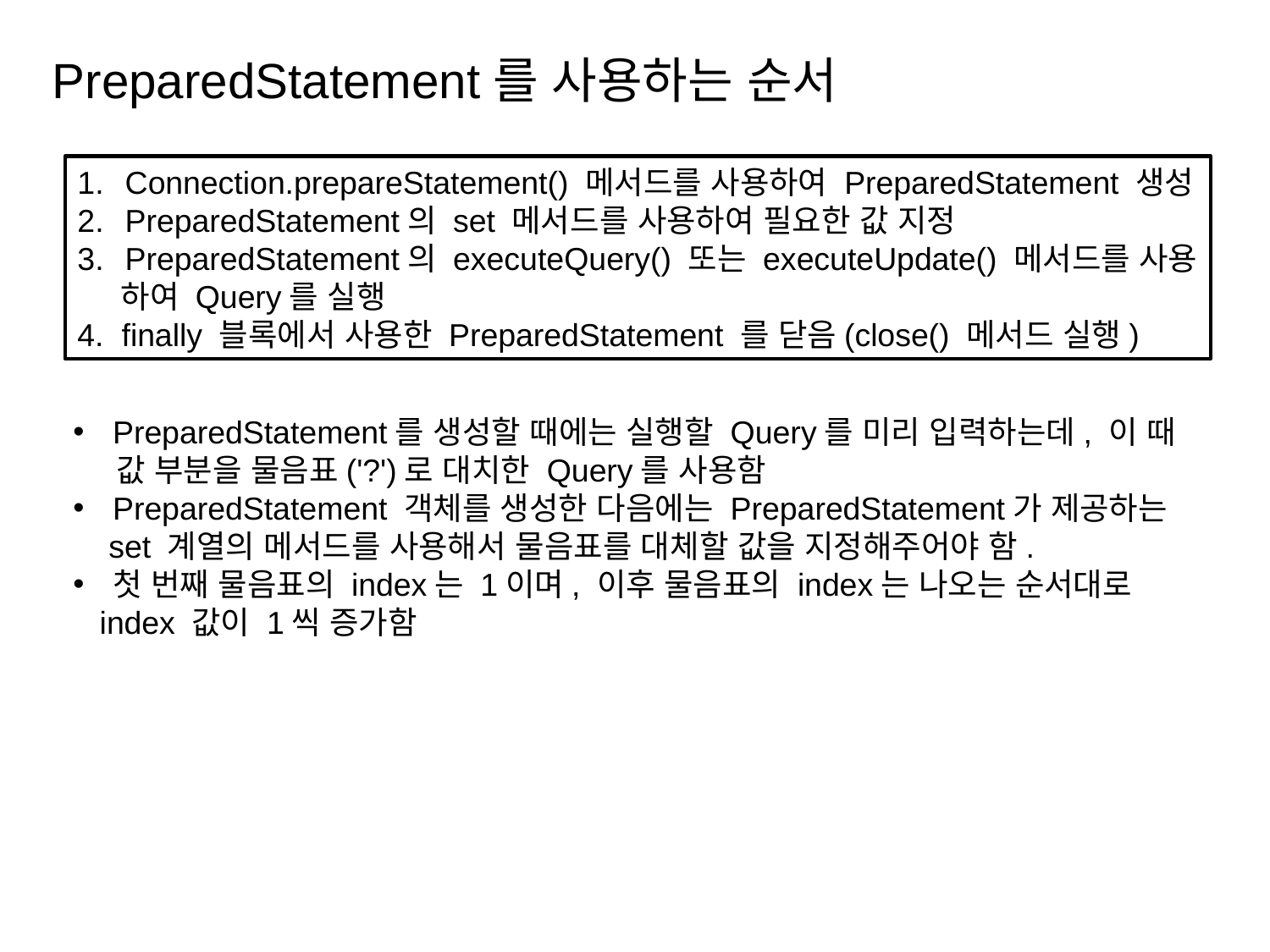

# PreparedStatement를 사용하는 순서
Connection.prepareStatement() 메서드를 사용하여 PreparedStatement 생성
PreparedStatement의 set 메서드를 사용하여 필요한 값 지정
PreparedStatement의 executeQuery() 또는 executeUpdate() 메서드를 사용
    하여 Query를 실행
4.  finally 블록에서 사용한 PreparedStatement 를 닫음(close() 메서드 실행)
PreparedStatement를 생성할 때에는 실행할 Query를 미리 입력하는데, 이 때
    값 부분을 물음표('?')로 대치한 Query를 사용함
PreparedStatement 객체를 생성한 다음에는 PreparedStatement가 제공하는
    set 계열의 메서드를 사용해서 물음표를 대체할 값을 지정해주어야 함.
첫 번째 물음표의 index는 1이며, 이후 물음표의 index는 나오는 순서대로
   index 값이 1씩 증가함